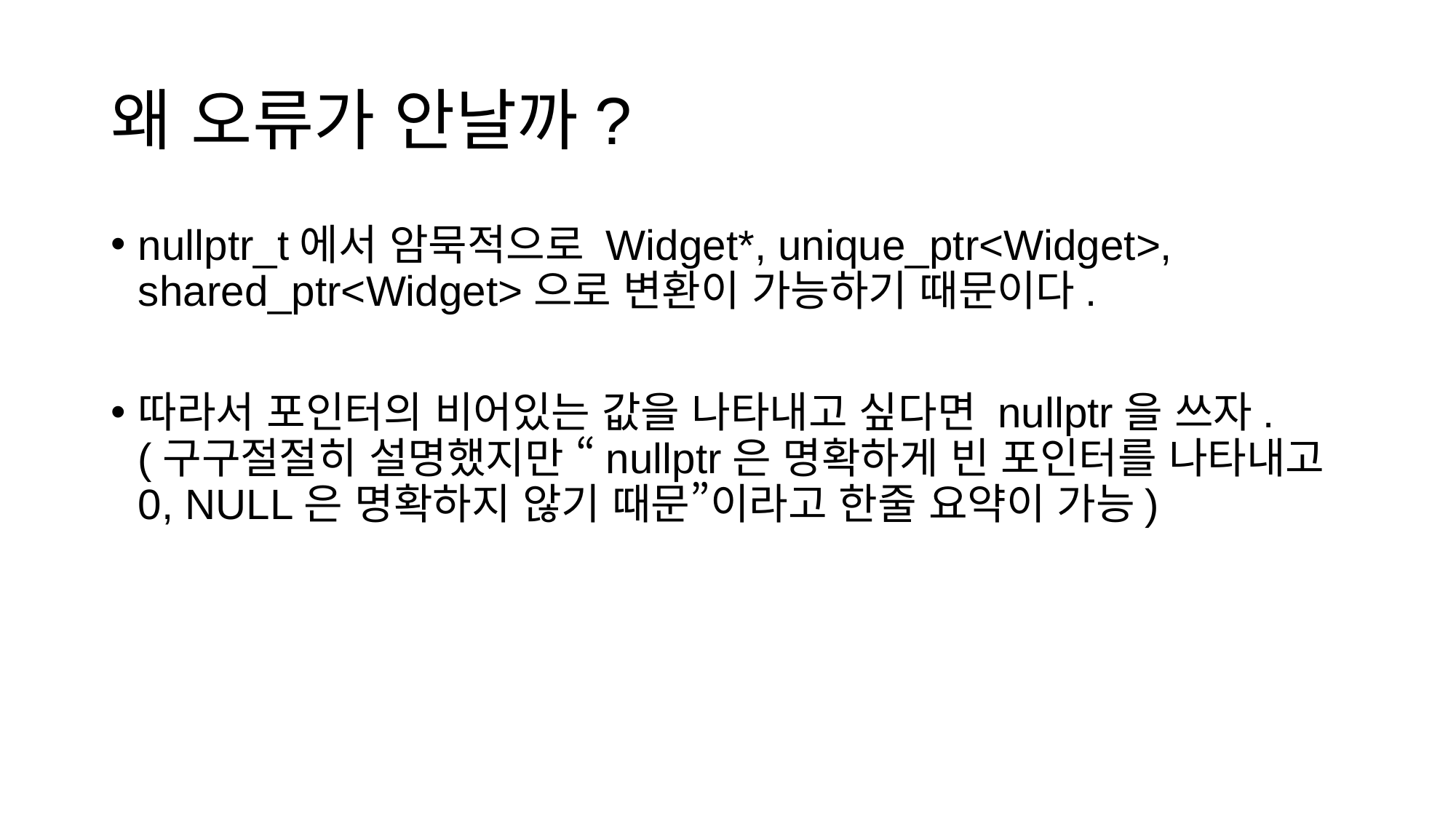

# 왜 오류가 안날까?
nullptr_t에서 암묵적으로 Widget*, unique_ptr<Widget>, shared_ptr<Widget>으로 변환이 가능하기 때문이다.

따라서 포인터의 비어있는 값을 나타내고 싶다면 nullptr을 쓰자.
(구구절절히 설명했지만 “nullptr은 명확하게 빈 포인터를 나타내고 0, NULL은 명확하지 않기 때문”이라고 한줄 요약이 가능)